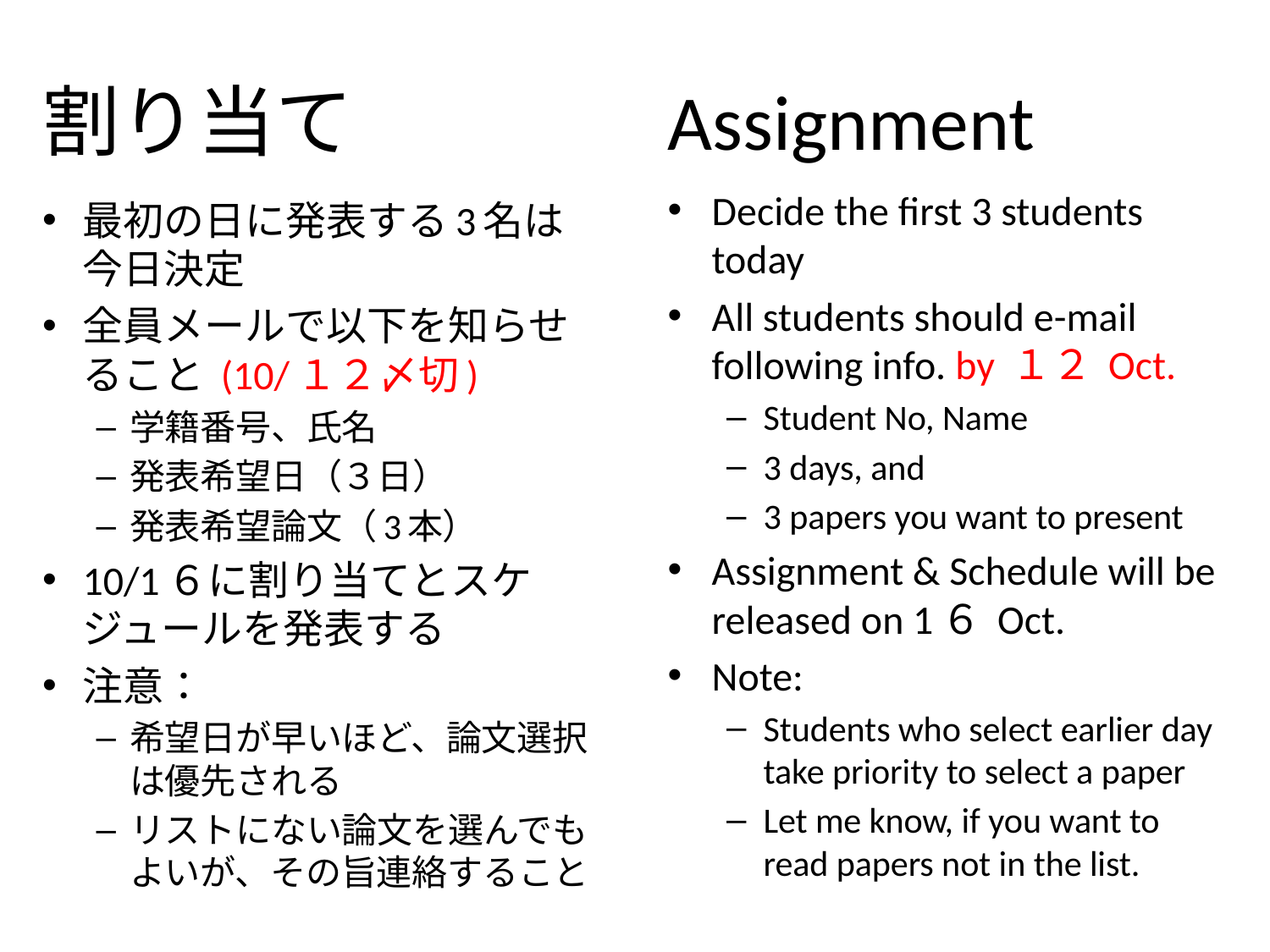

# 割り当て
Assignment
Decide the first 3 students today
All students should e-mail following info. by １２ Oct.
Student No, Name
3 days, and
3 papers you want to present
Assignment & Schedule will be released on 1６ Oct.
Note:
Students who select earlier day take priority to select a paper
Let me know, if you want to read papers not in the list.

最初の日に発表する3名は今日決定
全員メールで以下を知らせること (10/１２〆切)
学籍番号、氏名
発表希望日（３日）
発表希望論文（3本）
10/1６に割り当てとスケジュールを発表する
注意：
希望日が早いほど、論文選択は優先される
リストにない論文を選んでもよいが、その旨連絡すること